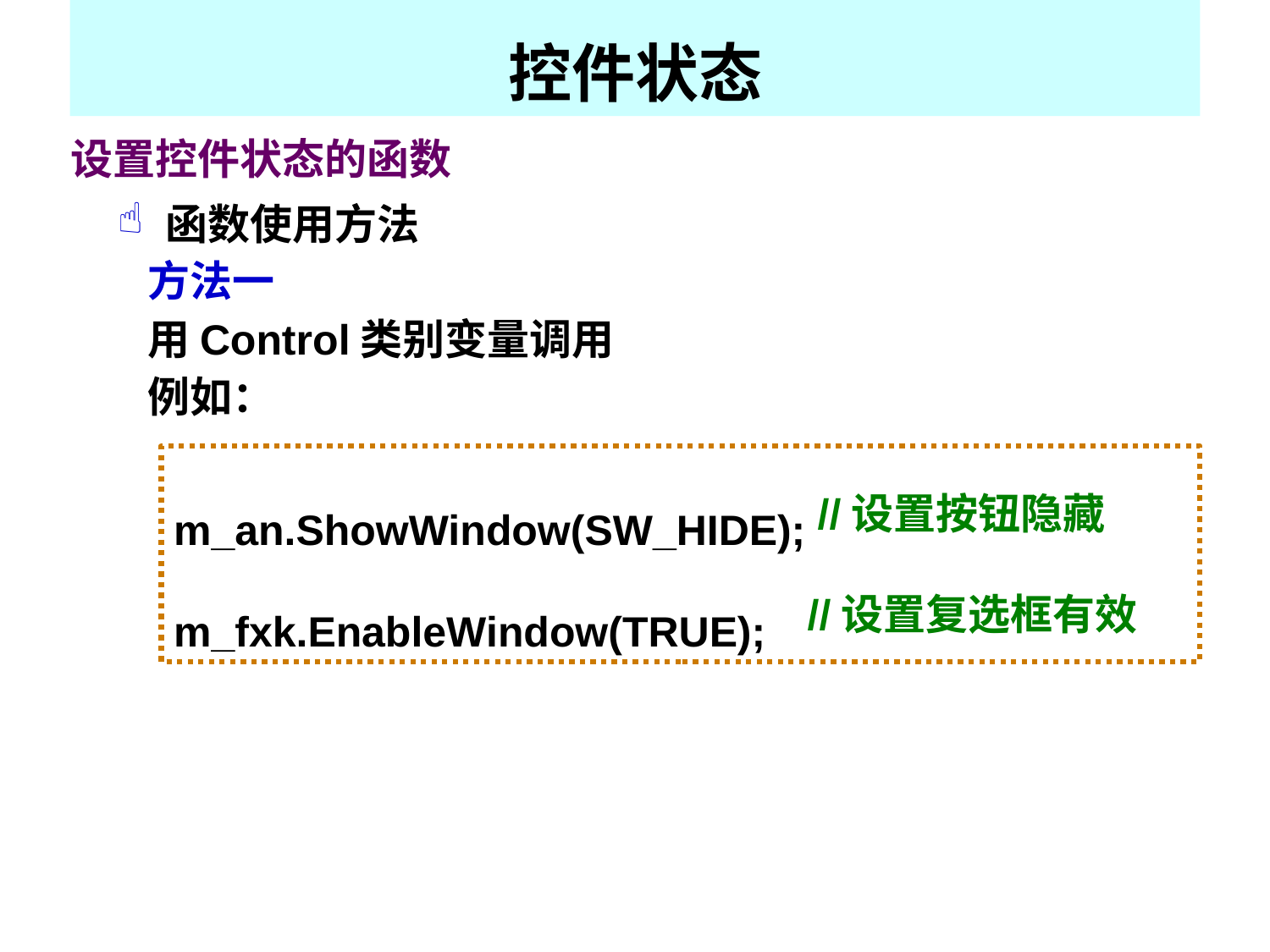

控件状态
设置控件状态的函数
函数使用方法
方法一
用Control类别变量调用
例如：
m_an.ShowWindow(SW_HIDE);
m_fxk.EnableWindow(TRUE);
//设置按钮隐藏
//设置复选框有效